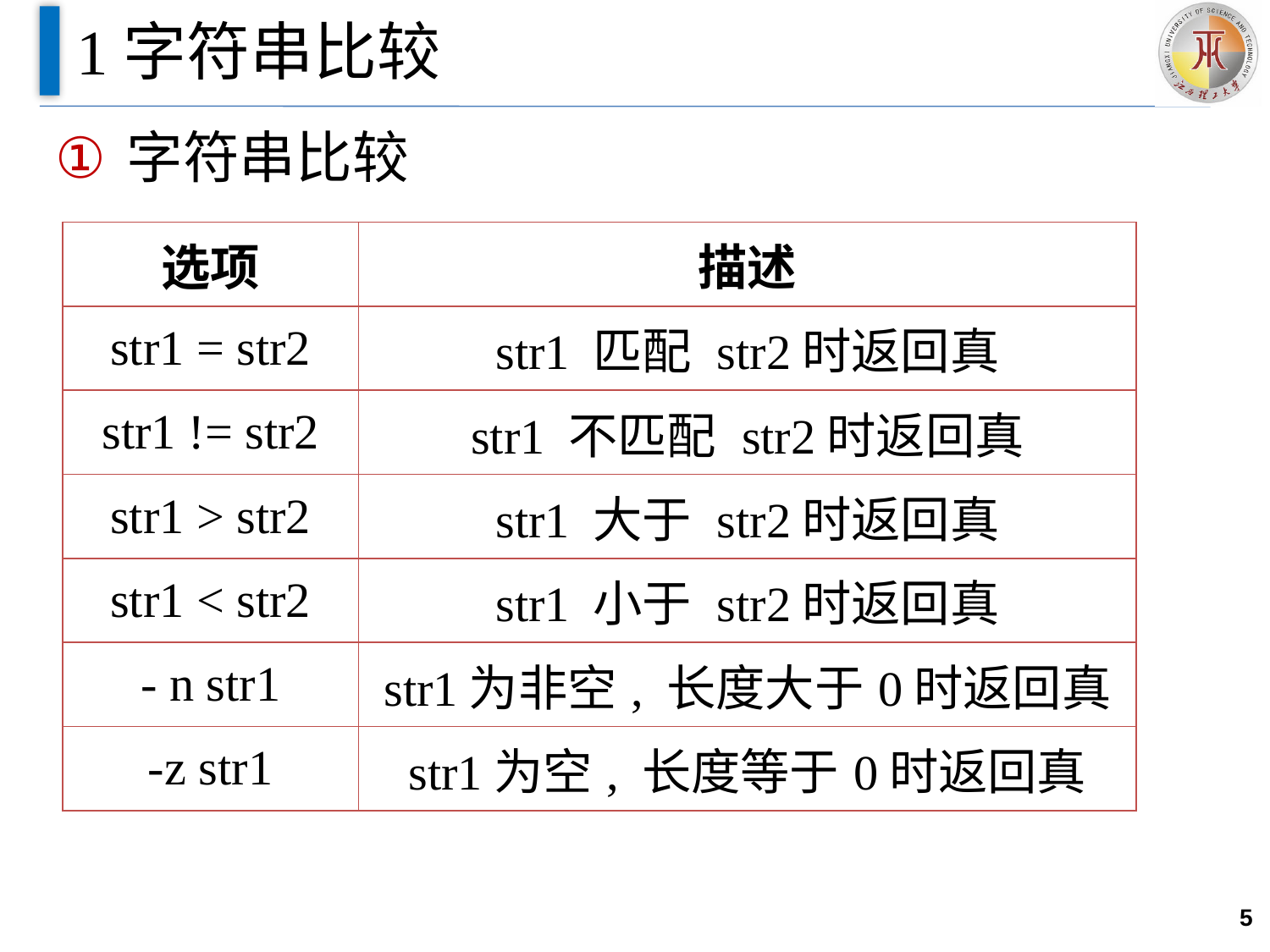

# 1字符串比较
字符串比较

| 选项 | 描述 |
| --- | --- |
| str1 = str2 | str1 匹配 str2时返回真 |
| str1 != str2 | str1 不匹配 str2时返回真 |
| str1 > str2 | str1 大于 str2时返回真 |
| str1 < str2 | str1 小于 str2时返回真 |
| - n str1 | str1为非空, 长度大于0时返回真 |
| -z str1 | str1为空, 长度等于0时返回真 |
5